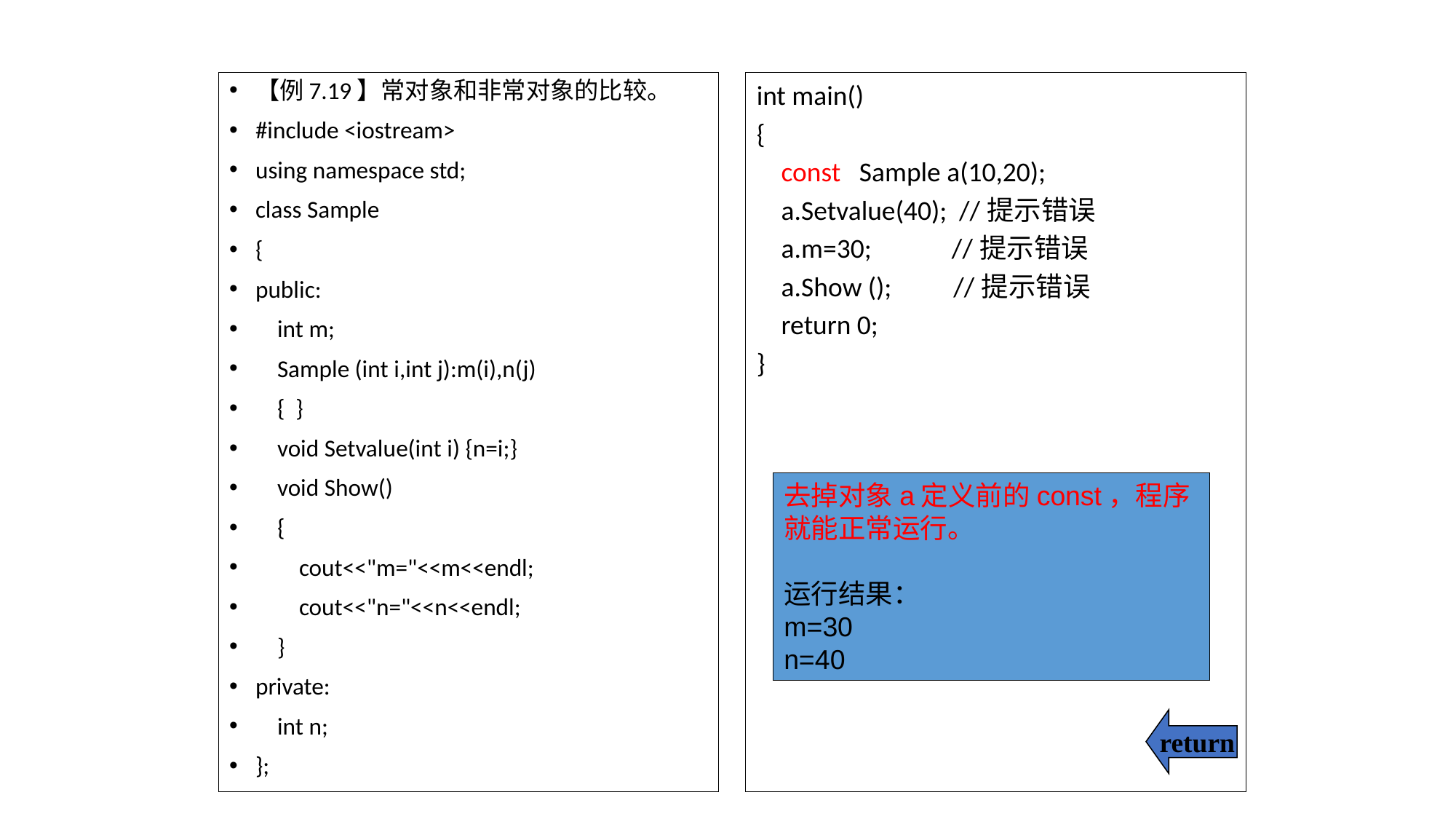

【例7.19】常对象和非常对象的比较。
#include <iostream>
using namespace std;
class Sample
{
public:
    int m;
    Sample (int i,int j):m(i),n(j)
    {  }
    void Setvalue(int i) {n=i;}
    void Show()
    {
        cout<<"m="<<m<<endl;
        cout<<"n="<<n<<endl;
    }
private:
    int n;
};
int main()
{
    const   Sample a(10,20);
    a.Setvalue(40);  //提示错误
    a.m=30;             //提示错误
    a.Show ();          //提示错误
    return 0;
}
去掉对象a定义前的const，程序就能正常运行。

运行结果：
m=30
n=40
return